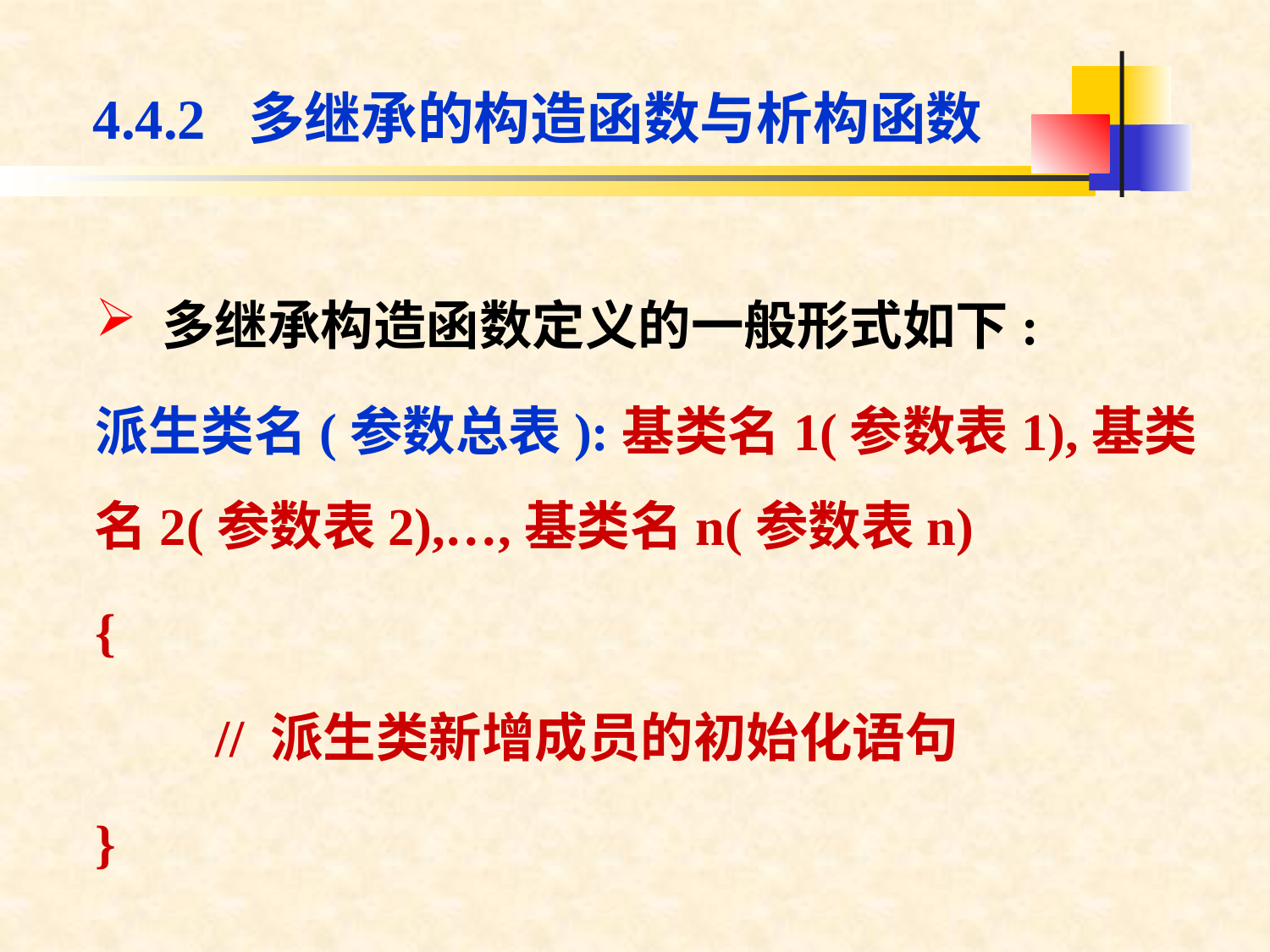

4.4.2  多继承的构造函数与析构函数
 多继承构造函数定义的一般形式如下:
派生类名(参数总表):基类名1(参数表1),基类名2(参数表2),…,基类名n(参数表n)
{
         // 派生类新增成员的初始化语句
}